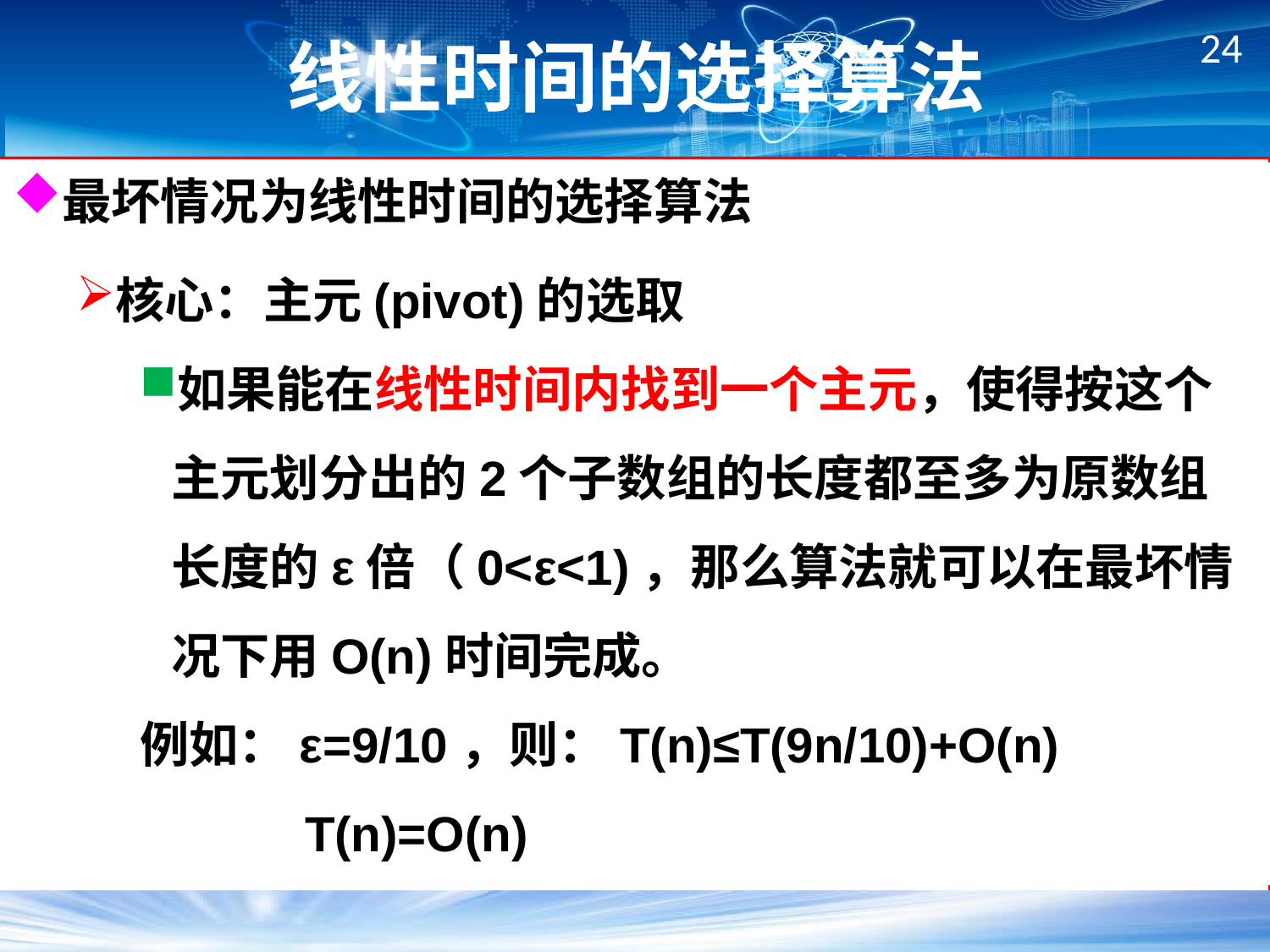

# 线性时间的选择算法
最坏情况为线性时间的选择算法
核心：主元(pivot)的选取
如果能在线性时间内找到一个主元，使得按这个主元划分出的2个子数组的长度都至多为原数组长度的ε倍（0<ε<1)，那么算法就可以在最坏情况下用Ο(n)时间完成。
例如：ε=9/10，则：T(n)≤T(9n/10)+Ο(n)
            T(n)=O(n)